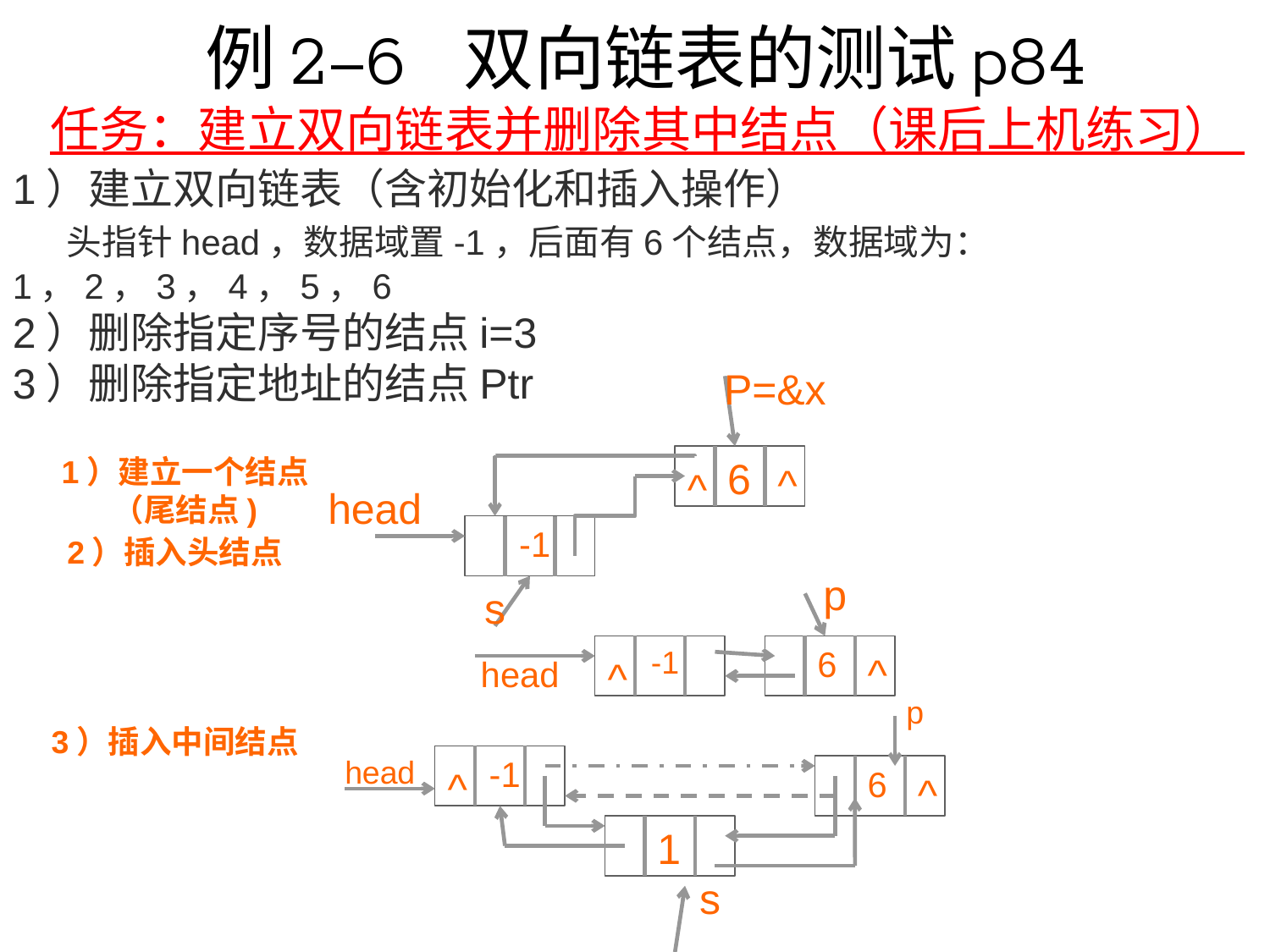

# 例2-6 双向链表的测试p84 任务：建立双向链表并删除其中结点（课后上机练习）
1）建立双向链表（含初始化和插入操作）
     头指针head，数据域置-1，后面有6个结点，数据域为：1，2，3，4，5，6
2）删除指定序号的结点i=3
3）删除指定地址的结点Ptr
P=&x

1）建立一个结点（尾结点)

6
^
^
head

-1

2）插入头结点
p
s

-1

^

6
^

head
p
3）插入中间结点
head

-1

^

6
^

1

s
175